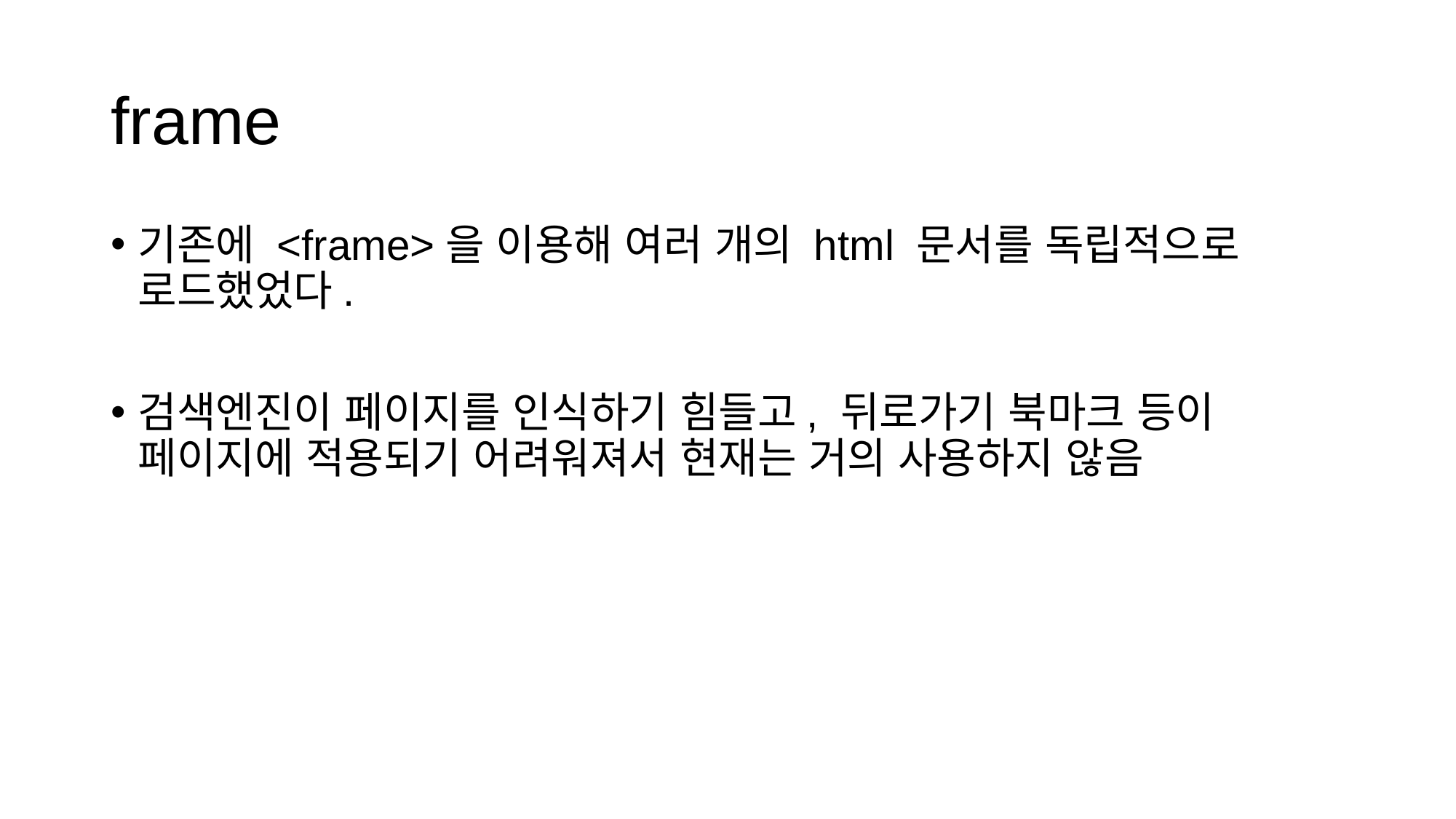

# frame
기존에 <frame>을 이용해 여러 개의 html 문서를 독립적으로 로드했었다.

검색엔진이 페이지를 인식하기 힘들고, 뒤로가기 북마크 등이 페이지에 적용되기 어려워져서 현재는 거의 사용하지 않음